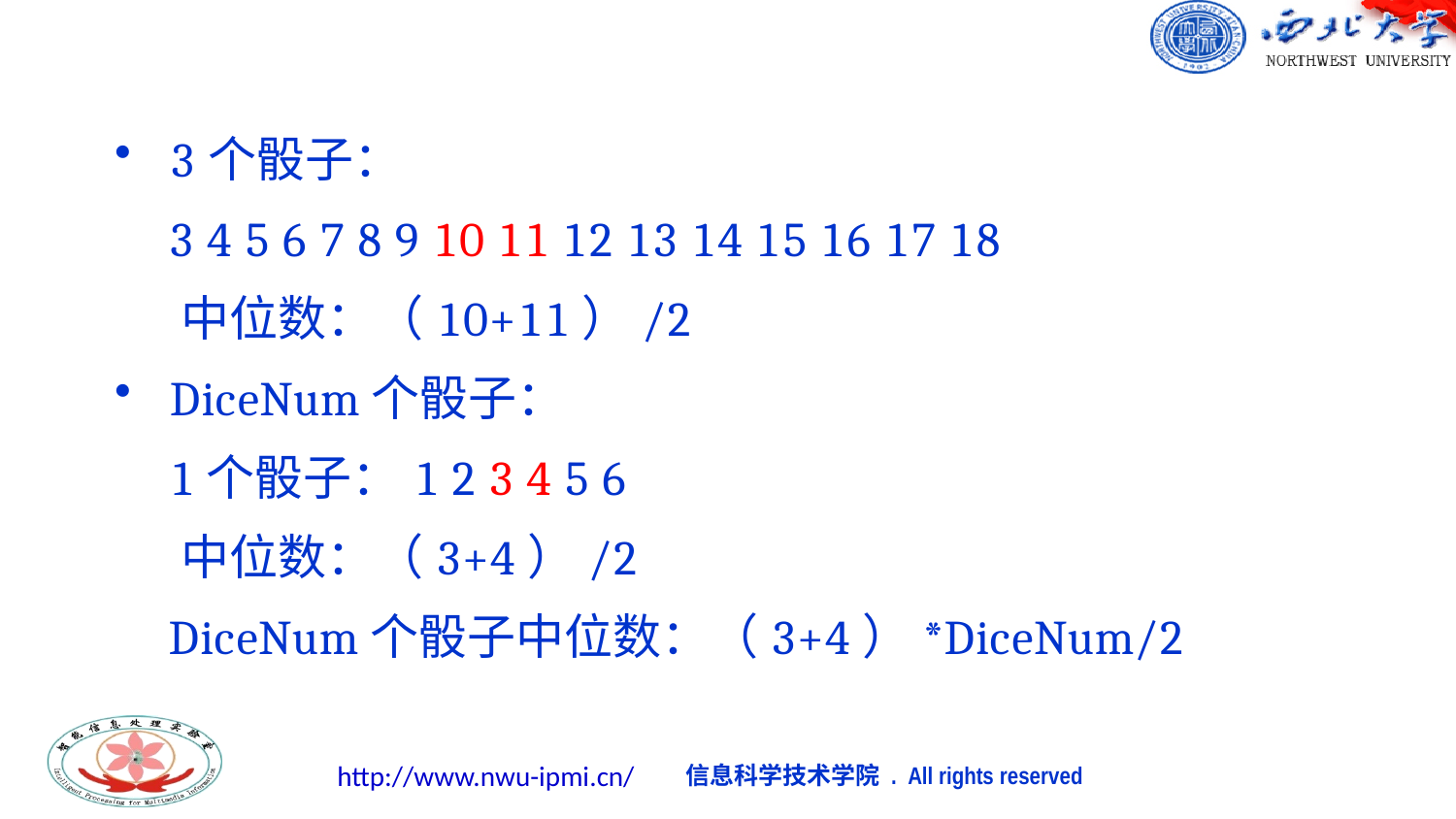

3个骰子：
     3 4 5 6 7 8 9 10 11 12 13 14 15 16 17 18
     中位数：（10+11）/2
DiceNum个骰子：
     1个骰子：1 2 3 4 5 6
     中位数：（3+4）/2
     DiceNum个骰子中位数：（3+4）*DiceNum/2